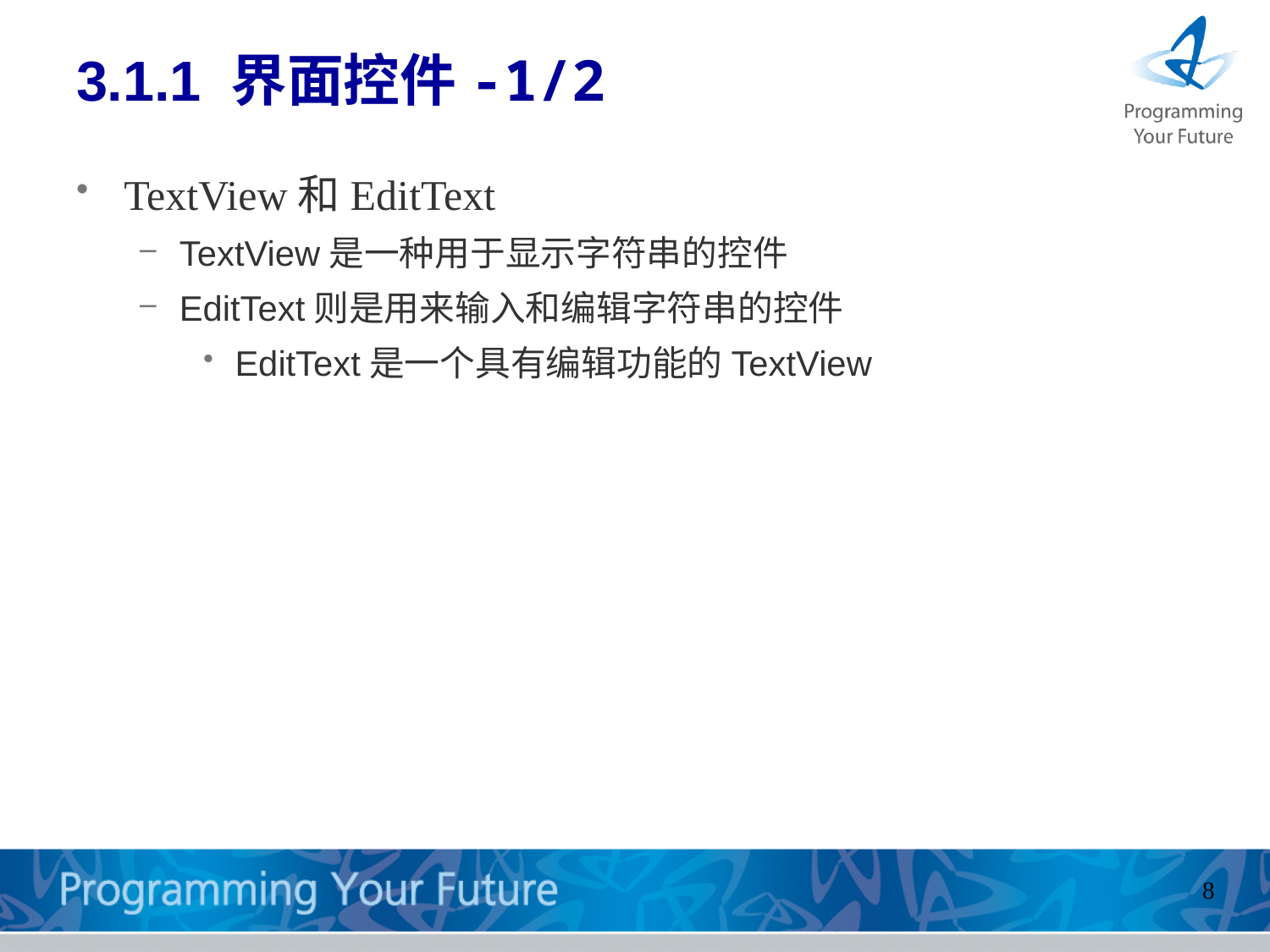

# 3.1.1 界面控件-1/2
TextView和EditText
TextView是一种用于显示字符串的控件
EditText则是用来输入和编辑字符串的控件
EditText是一个具有编辑功能的TextView